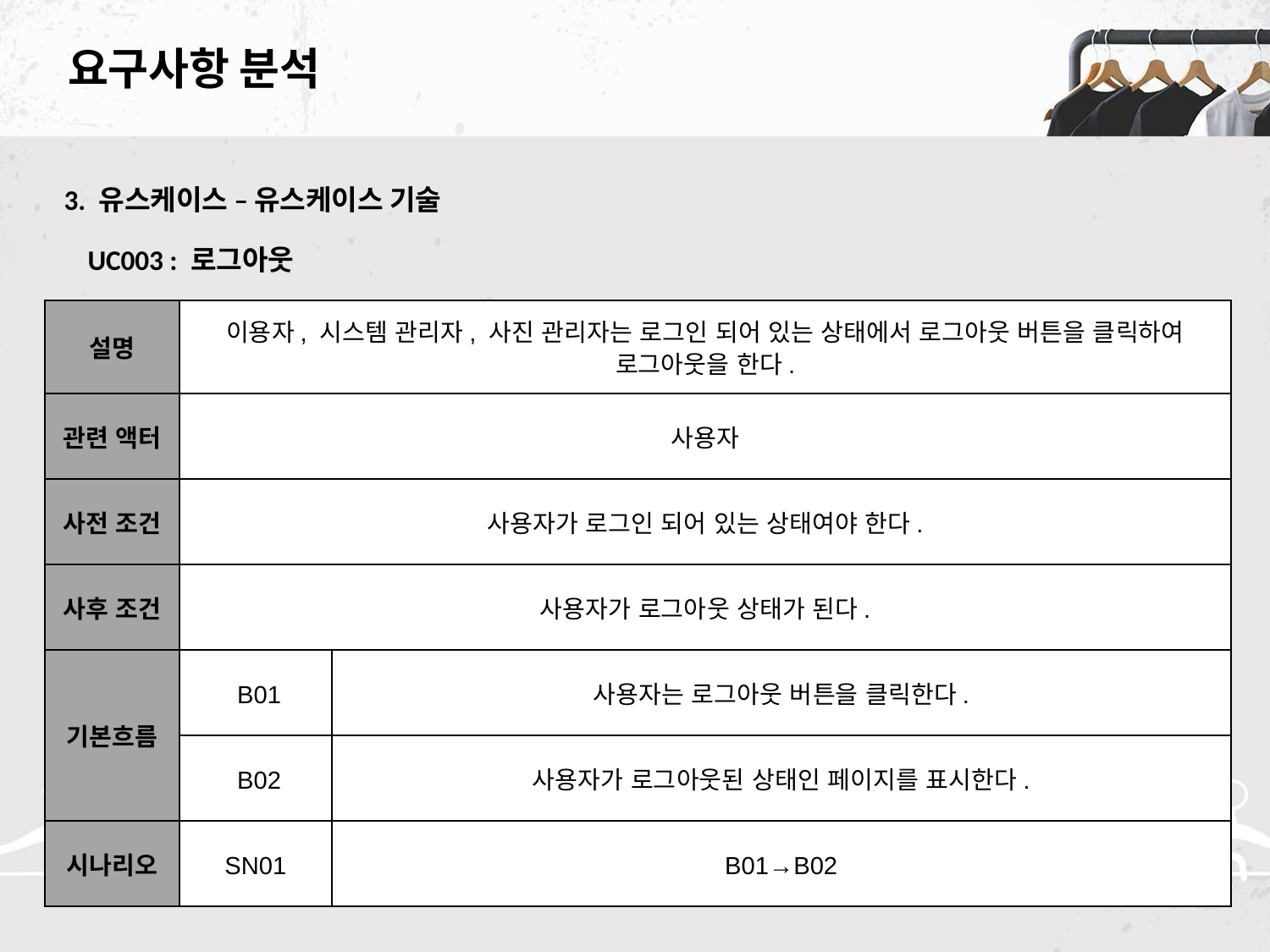

# 요구사항 분석
3. 유스케이스 – 유스케이스 기술
UC003 : 로그아웃
| 설명 | 이용자, 시스템 관리자, 사진 관리자는 로그인 되어 있는 상태에서 로그아웃 버튼을 클릭하여 로그아웃을 한다. |  |
| --- | --- | --- |
| 관련 액터 | 사용자 |  |
| 사전 조건 | 사용자가 로그인 되어 있는 상태여야 한다. |  |
| 사후 조건 | 사용자가 로그아웃 상태가 된다. |  |
| 기본흐름 | B01 | 사용자는 로그아웃 버튼을 클릭한다. |
|  | B02 | 사용자가 로그아웃된 상태인 페이지를 표시한다. |
| 시나리오 | SN01 | B01→B02 |